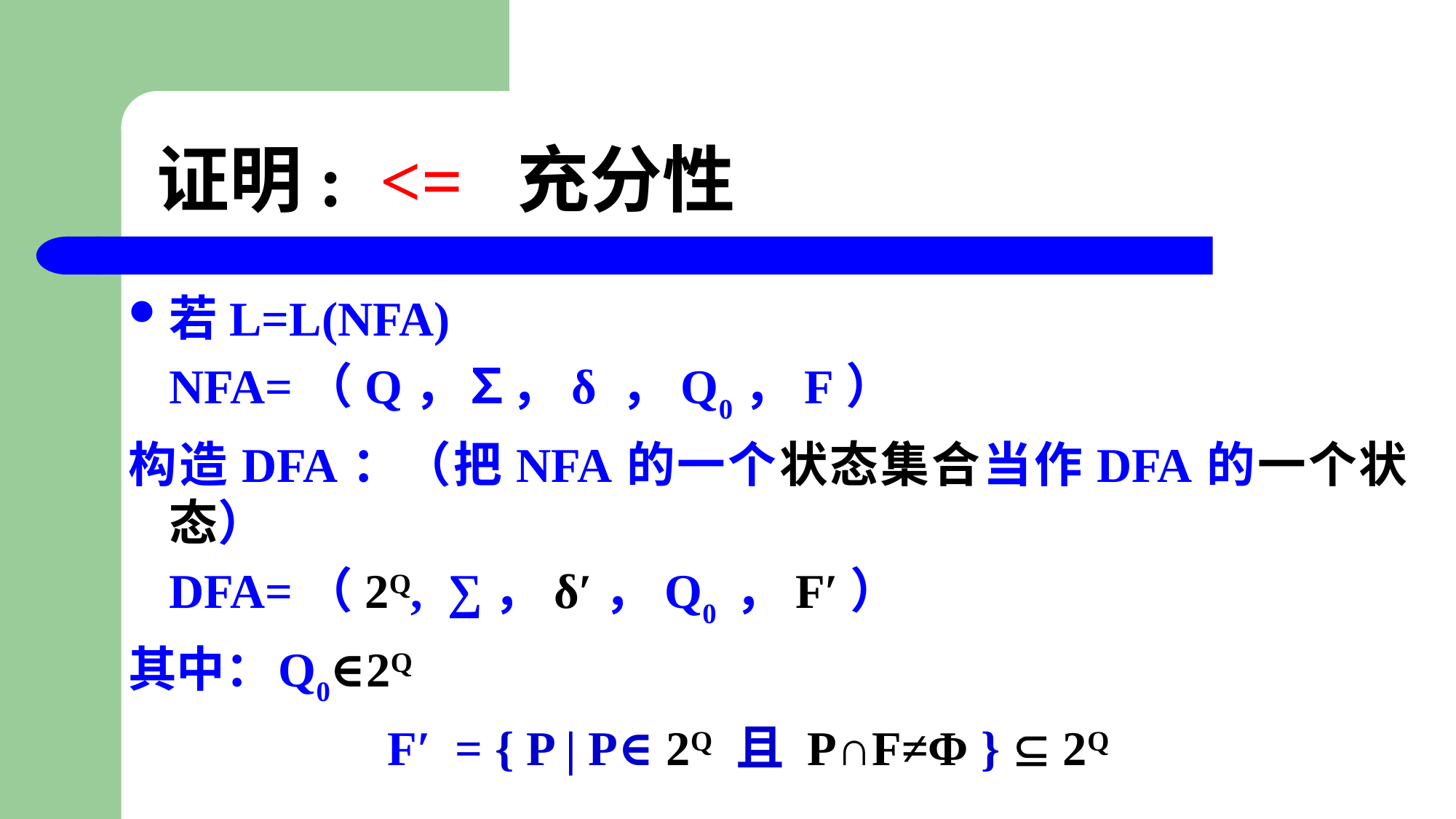

# 证明:  <=  充分性
若L=L(NFA)
	NFA=（Q，∑，δ ，Q0，F）
构造DFA：（把NFA的一个状态集合当作DFA的一个状态）
	DFA=（2Q,  ∑，δ′，Q0 ，F′）
其中：	Q0∈2Q
 			F′  = { P | P∈ 2Q 且 P∩F≠Φ } ⊆ 2Q